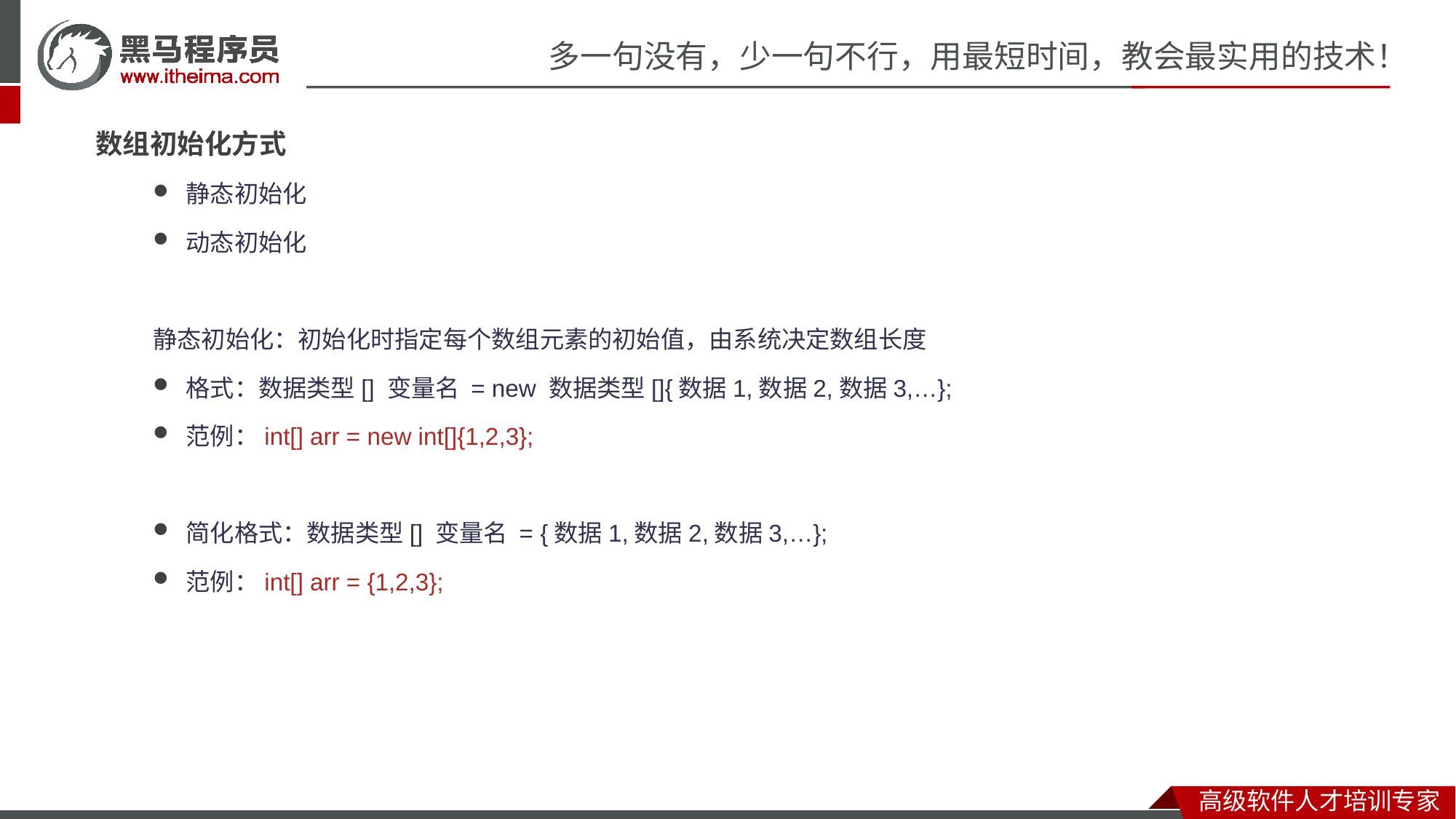

数组初始化方式
静态初始化
动态初始化

静态初始化：初始化时指定每个数组元素的初始值，由系统决定数组长度
格式：数据类型[] 变量名 = new 数据类型[]{数据1,数据2,数据3,…};
范例：int[] arr = new int[]{1,2,3};

简化格式：数据类型[] 变量名 = {数据1,数据2,数据3,…};
范例：int[] arr = {1,2,3};